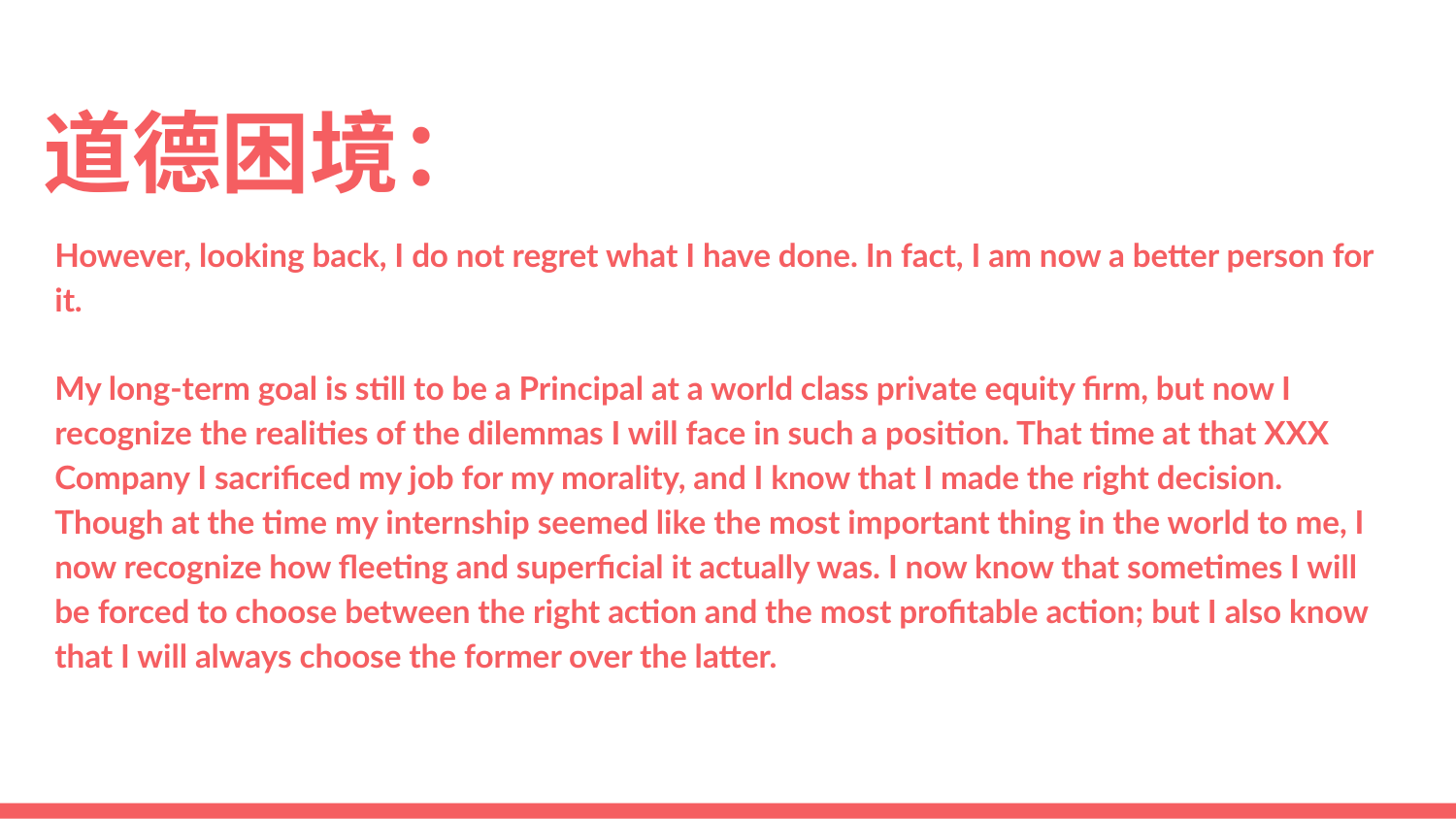

# 道德困境：
However, looking back, I do not regret what I have done. In fact, I am now a better person for it.

My long-term goal is still to be a Principal at a world class private equity firm, but now I recognize the realities of the dilemmas I will face in such a position. That time at that XXX Company I sacrificed my job for my morality, and I know that I made the right decision. Though at the time my internship seemed like the most important thing in the world to me, I now recognize how fleeting and superficial it actually was. I now know that sometimes I will be forced to choose between the right action and the most profitable action; but I also know that I will always choose the former over the latter.